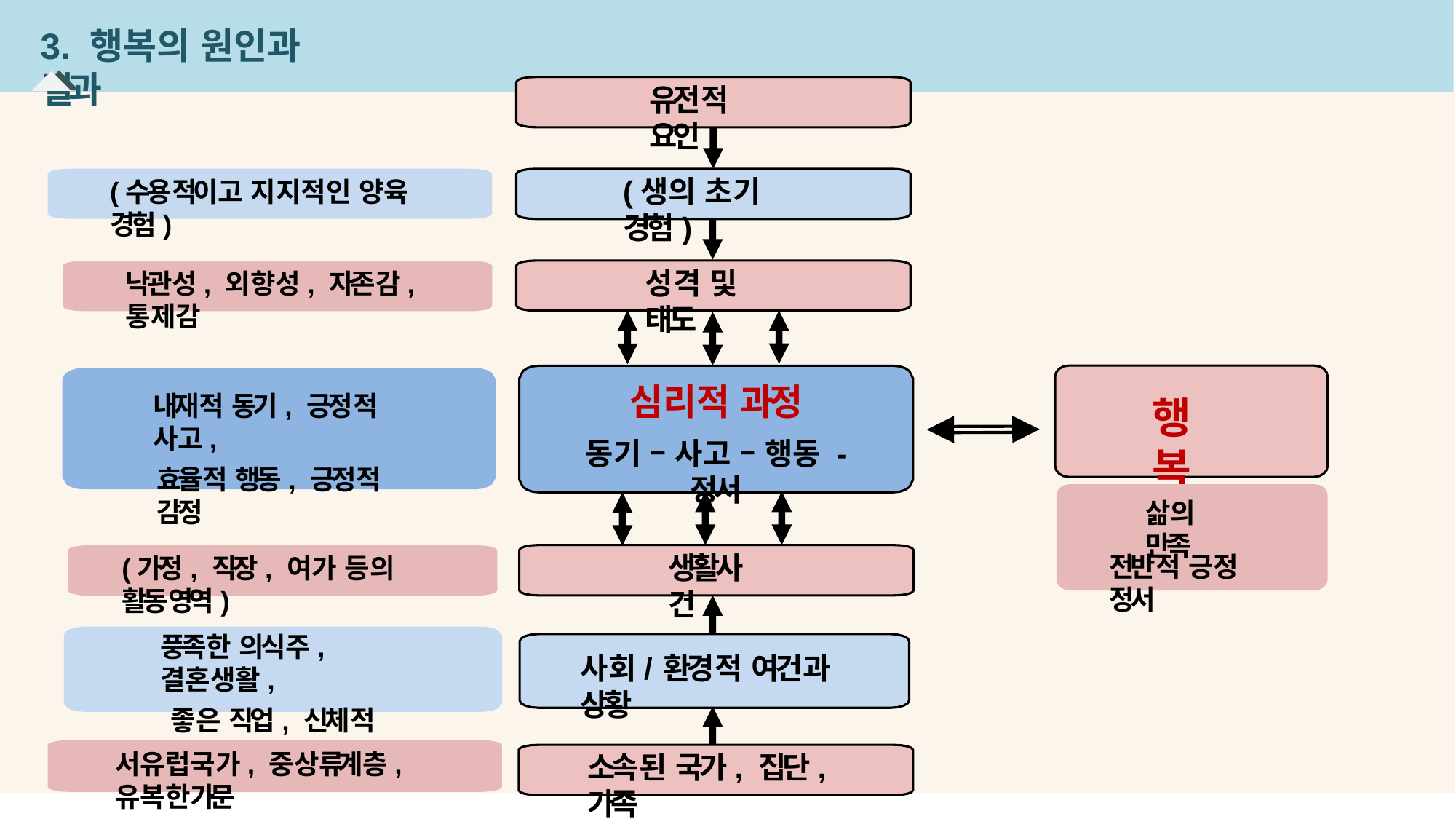

# 3. 행복의 원인과 결과

유전적 요인

(생의 초기 경험)
(수용적이고 지지적인 양육 경험)

성격 및 태도
낙관성, 외향성, 자존감, 통제감

심리적 과정
동기 – 사고 – 행동 - 정서

내재적 동기, 긍정적 사고,
효율적 행동, 긍정적 감정
행 복

삶의 만족

생활사건
전반적 긍정 정서
(가정, 직장, 여가 등의 활동영역)
풍족한 의식주, 결혼생활,
좋은 직업, 신체적 건강

사회/환경적 여건과 상황

서유럽국가, 중상류계층, 유복한가문
소속된 국가, 집단, 가족